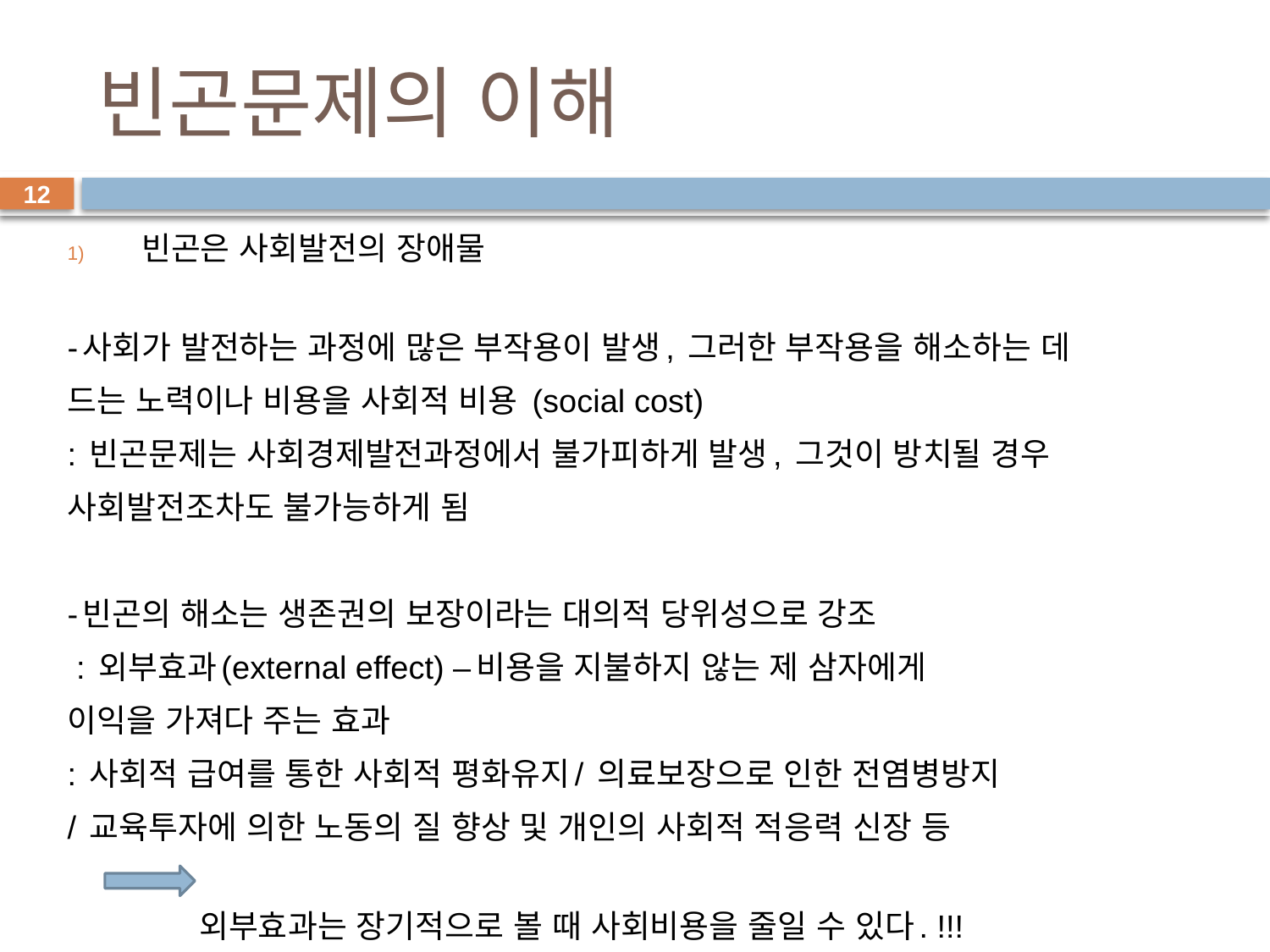

# 빈곤문제의 이해
12
빈곤은 사회발전의 장애물

-사회가 발전하는 과정에 많은 부작용이 발생, 그러한 부작용을 해소하는 데
드는 노력이나 비용을 사회적 비용 (social cost)
: 빈곤문제는 사회경제발전과정에서 불가피하게 발생, 그것이 방치될 경우
사회발전조차도 불가능하게 됨

-빈곤의 해소는 생존권의 보장이라는 대의적 당위성으로 강조
 : 외부효과(external effect) –비용을 지불하지 않는 제 삼자에게
이익을 가져다 주는 효과
: 사회적 급여를 통한 사회적 평화유지/ 의료보장으로 인한 전염병방지
/ 교육투자에 의한 노동의 질 향상 및 개인의 사회적 적응력 신장 등

              외부효과는 장기적으로 볼 때 사회비용을 줄일 수 있다. !!!